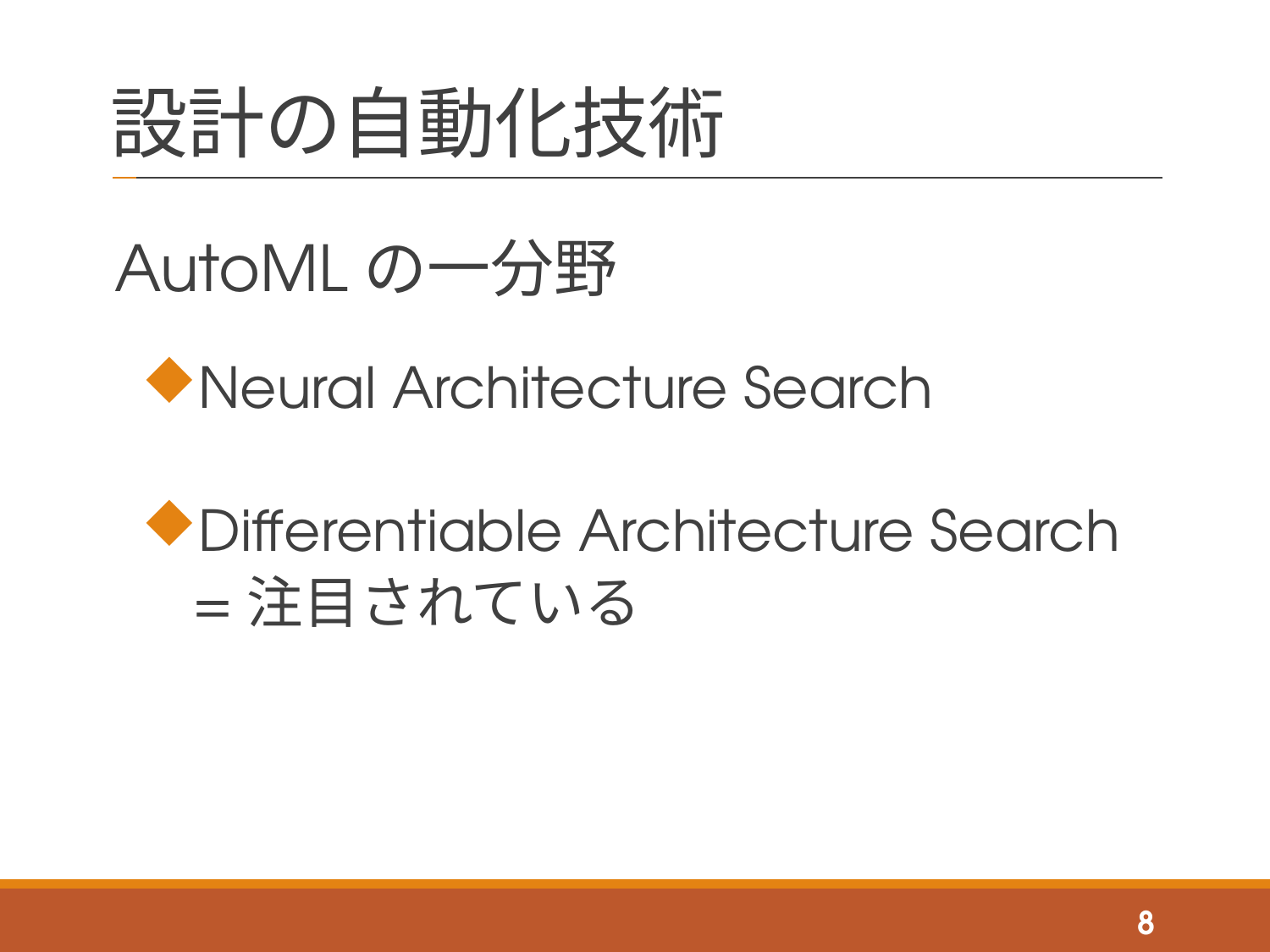

# 設計の自動化技術
AutoMLの一分野

Neural Architecture Search

Differentiable Architecture Search
=注目されている

8